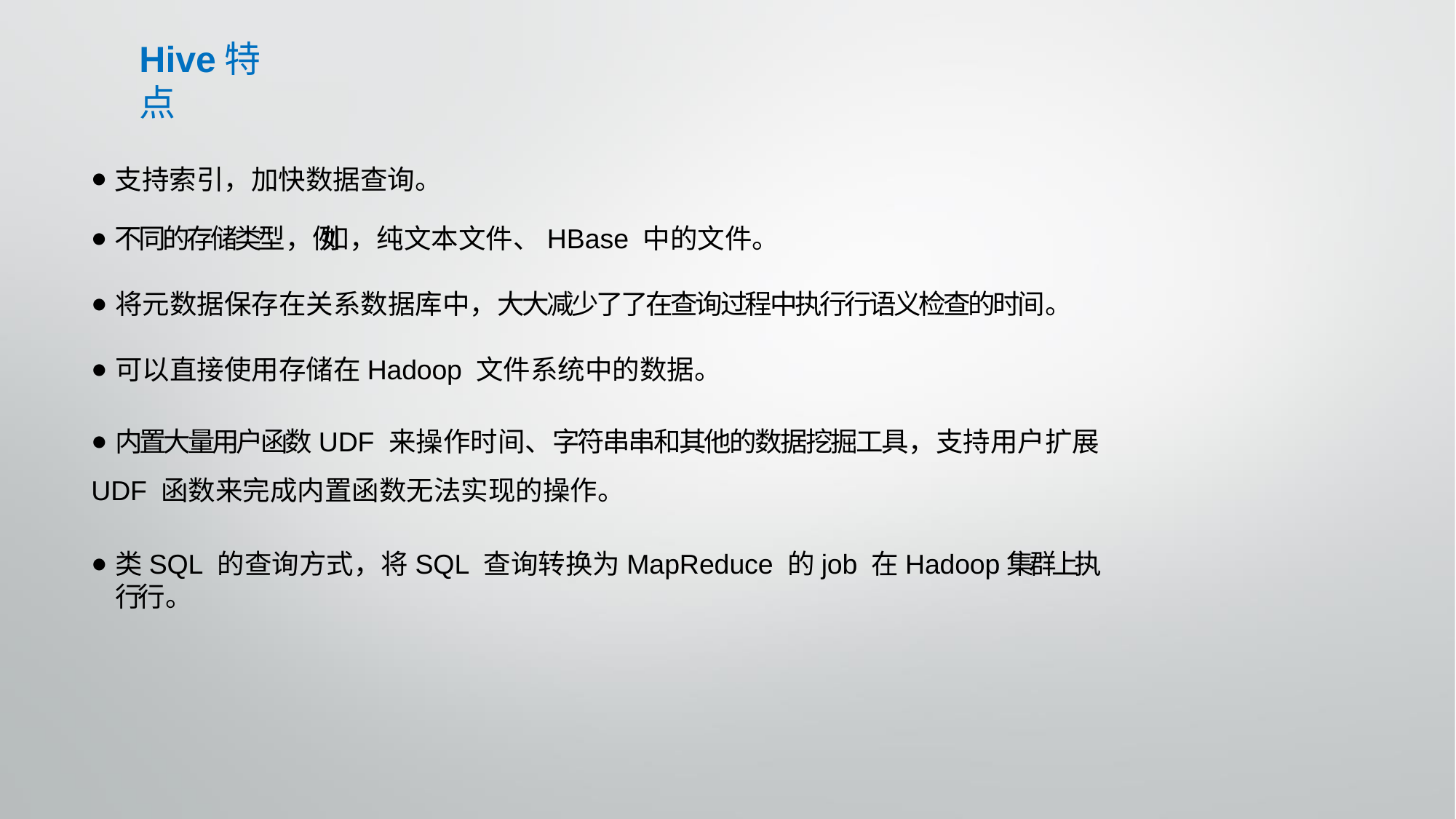

# Hive特点
支持索引，加快数据查询。

不同的存储类型，例   如，纯文本文件、HBase 中的文件。

将元数据保存在关系数据库中，大大减少了了在查询过程中执行行语义检查的时间。

可以直接使用存储在Hadoop 文件系统中的数据。

内置大量用户函数UDF 来操作时间、字符串串和其他的数据挖掘工具，支持用户扩展
UDF 函数来完成内置函数无法实现的操作。

类SQL 的查询方式，将SQL 查询转换为MapReduce 的job 在Hadoop集群上执行行。